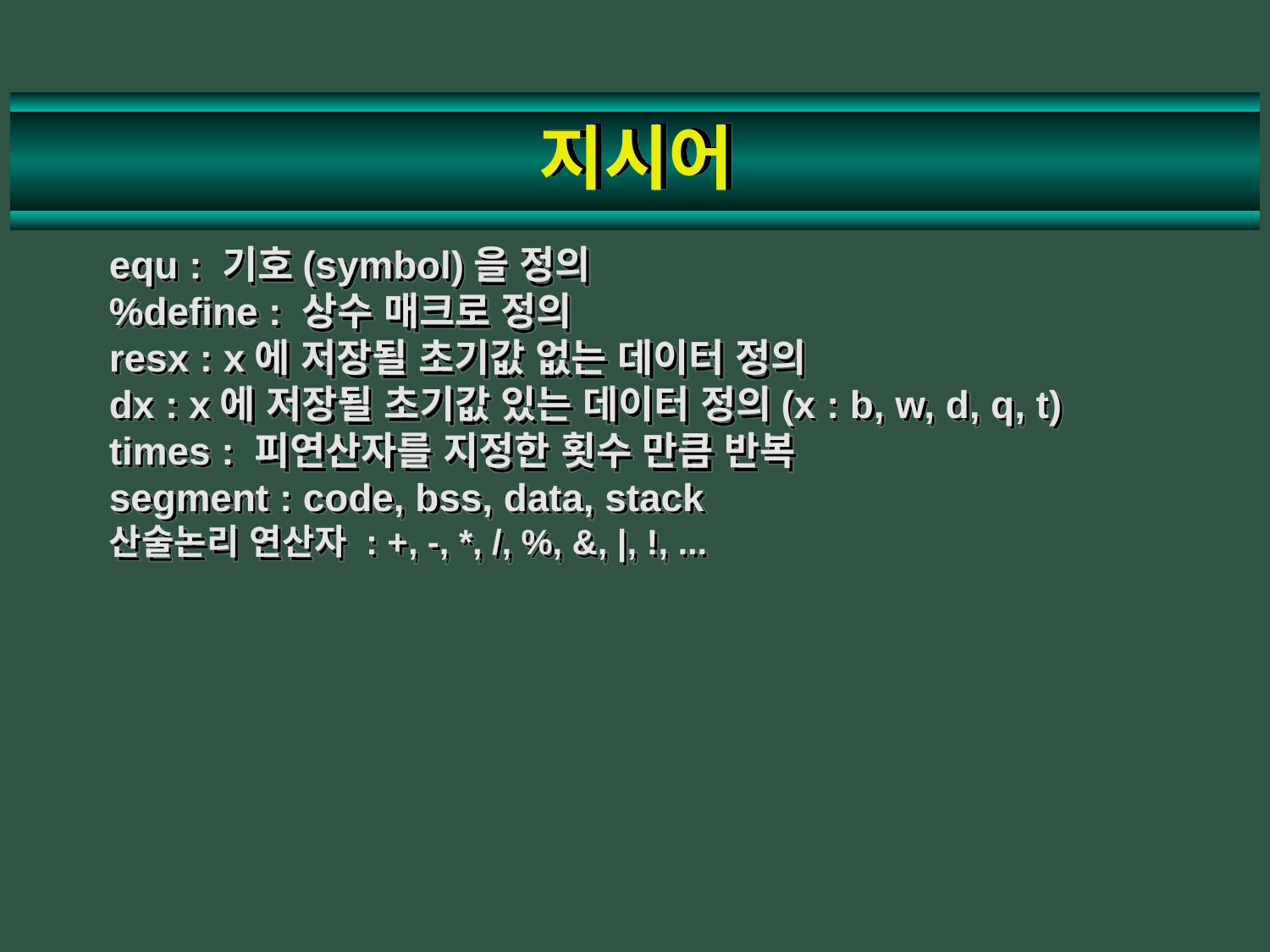

# 지시어
equ : 기호(symbol)을 정의
%define : 상수 매크로 정의
resx : x에 저장될 초기값 없는 데이터 정의
dx : x에 저장될 초기값 있는 데이터 정의(x : b, w, d, q, t)
times : 피연산자를 지정한 횟수 만큼 반복
segment : code, bss, data, stack
산술논리 연산자 : +, -, *, /, %, &, |, !, ...